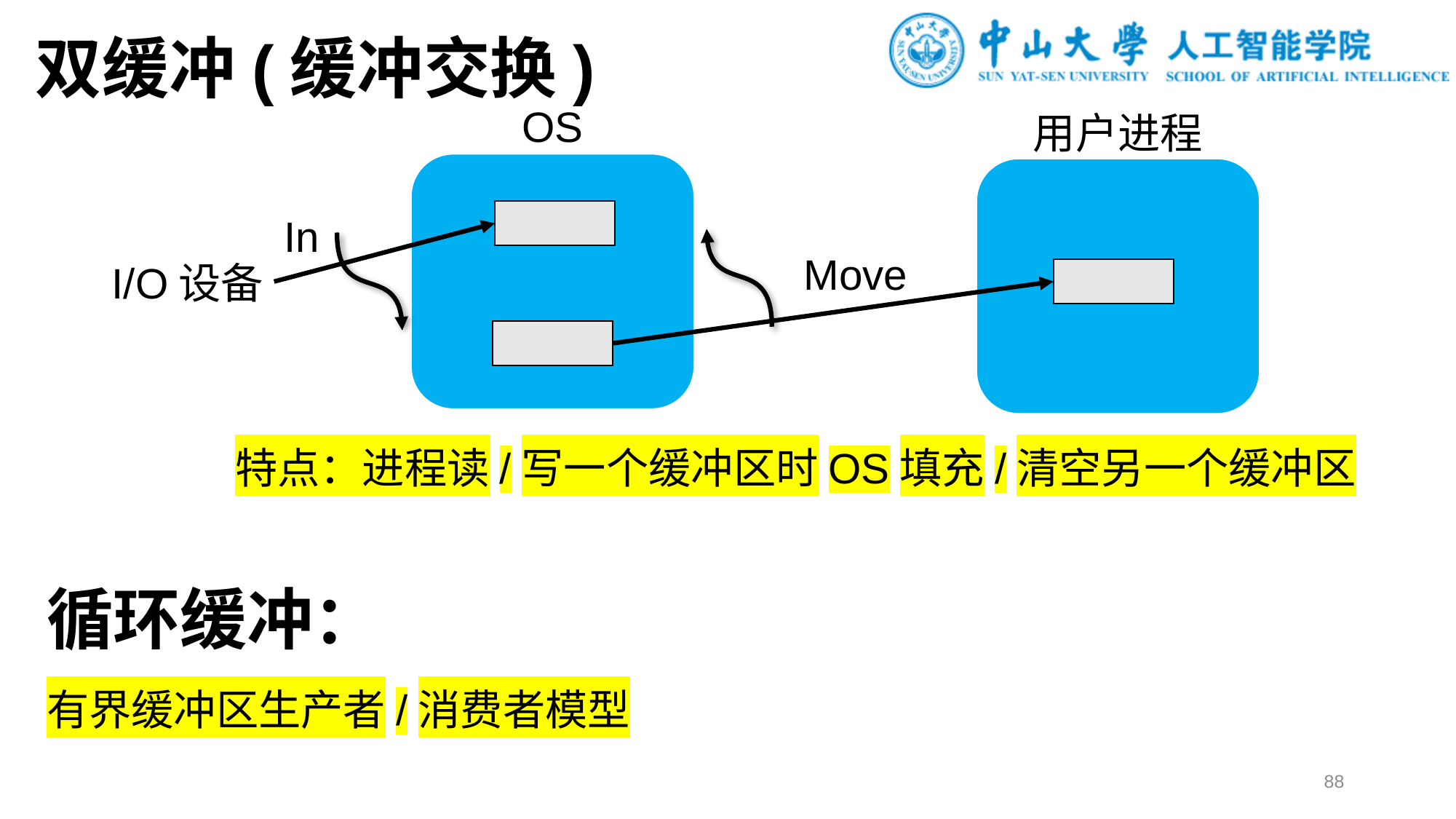

双缓冲(缓冲交换)
OS
用户进程

In
Move
I/O设备

特点：进程读/写一个缓冲区时OS填充/清空另一个缓冲区
循环缓冲：
有界缓冲区生产者/消费者模型
88